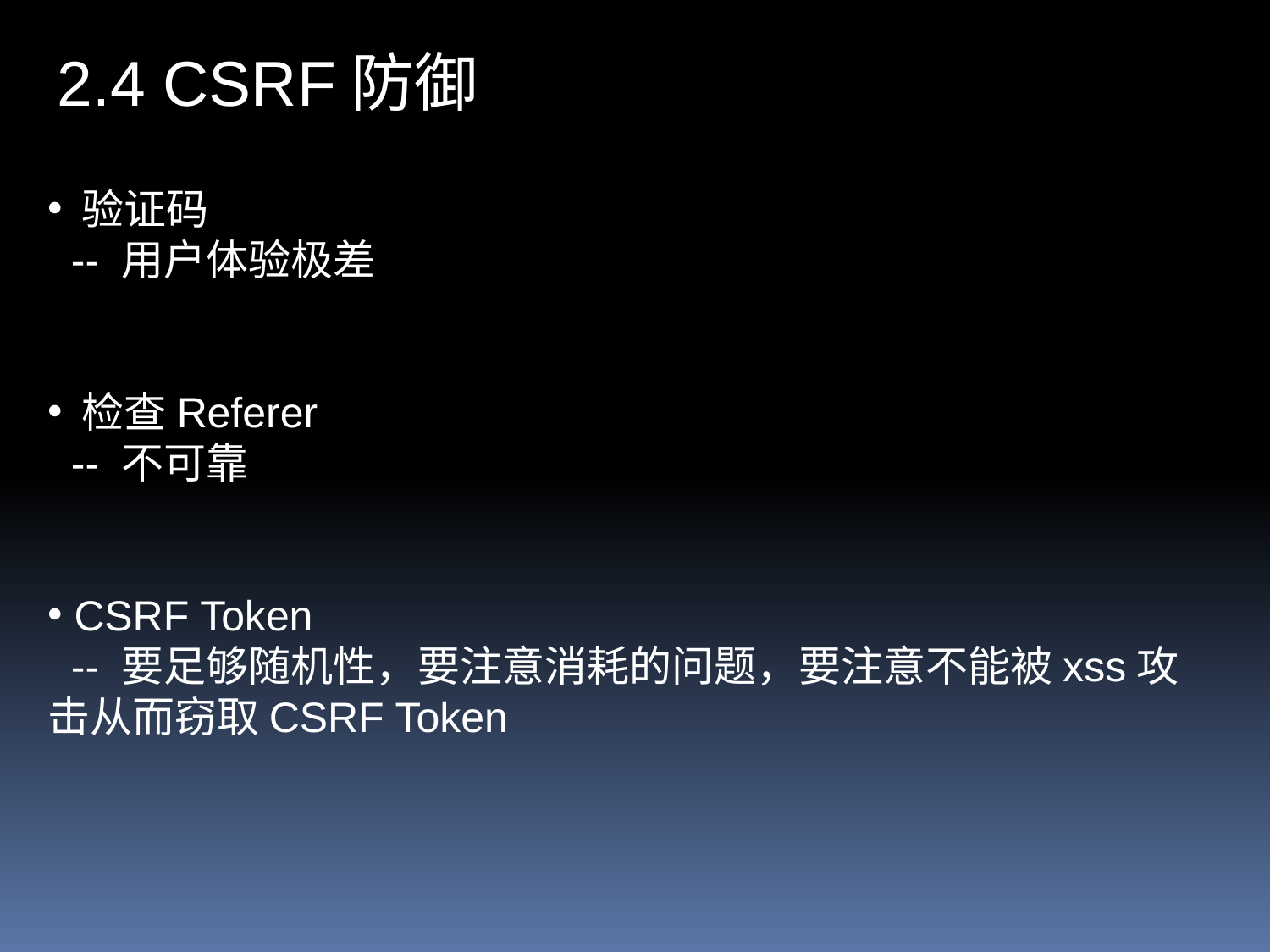

2.4 CSRF防御
 验证码
  -- 用户体验极差

 检查Referer
  -- 不可靠

 CSRF Token
  -- 要足够随机性，要注意消耗的问题，要注意不能被xss攻击从而窃取CSRF Token